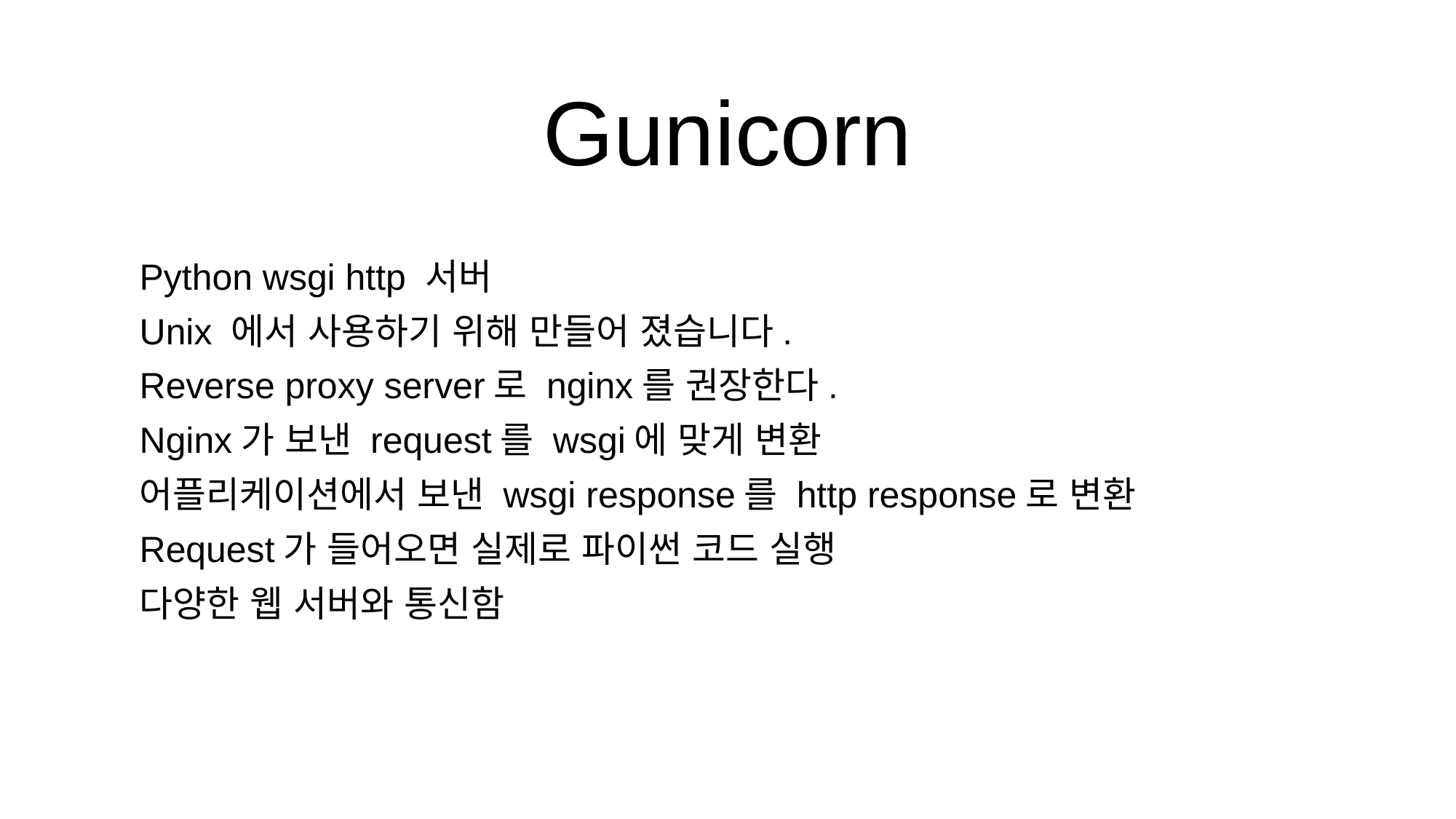

# Gunicorn
Python wsgi http 서버
Unix 에서 사용하기 위해 만들어 졌습니다.
Reverse proxy server로 nginx를 권장한다.
Nginx가 보낸 request를 wsgi에 맞게 변환
어플리케이션에서 보낸 wsgi response를 http response로 변환
Request가 들어오면 실제로 파이썬 코드 실행
다양한 웹 서버와 통신함